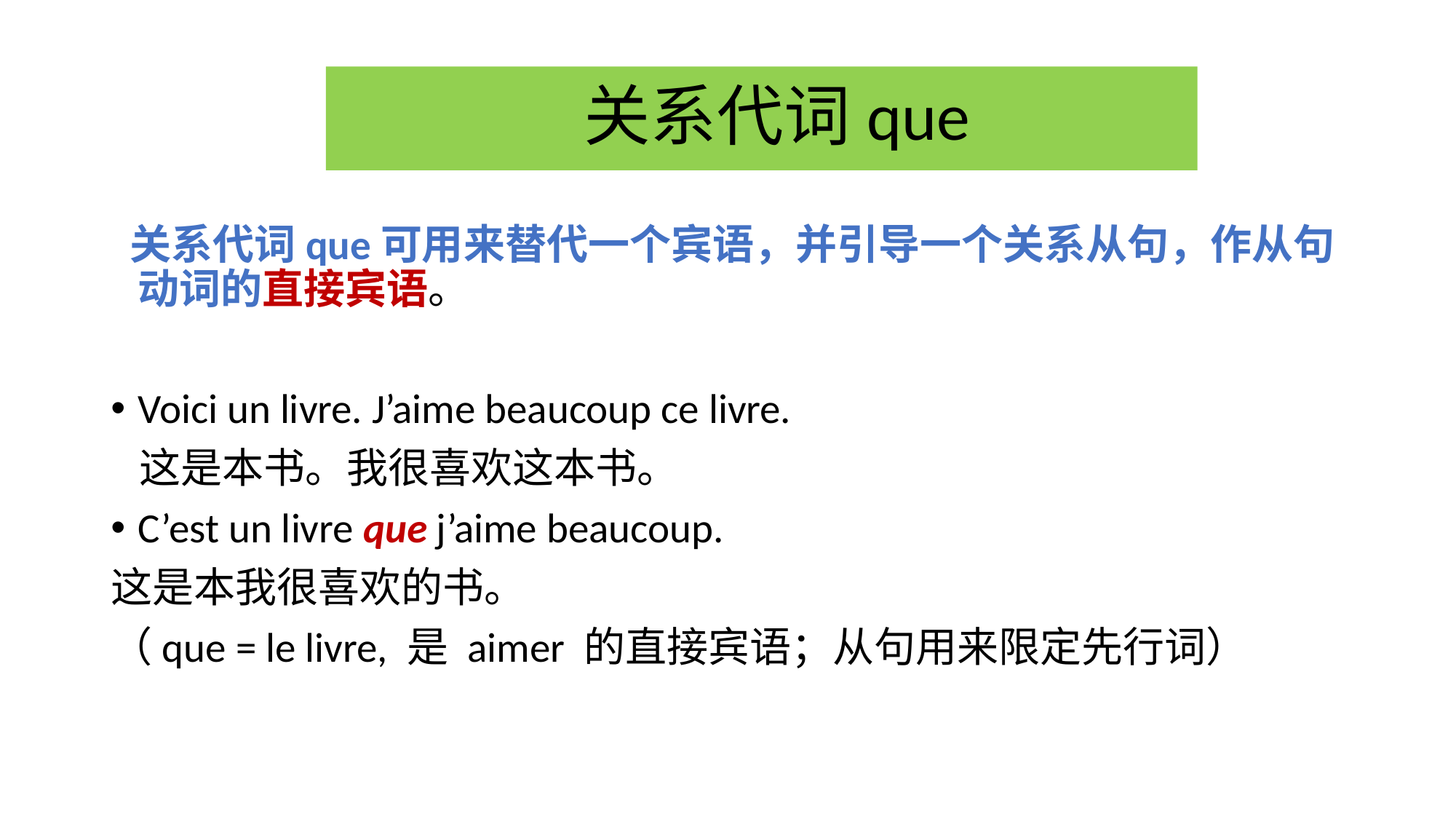

# 关系代词que
 关系代词que可用来替代一个宾语，并引导一个关系从句，作从句动词的直接宾语。

Voici un livre. J’aime beaucoup ce livre.
  这是本书。我很喜欢这本书。
C’est un livre que j’aime beaucoup.
这是本我很喜欢的书。
（que = le livre, 是 aimer 的直接宾语；从句用来限定先行词）